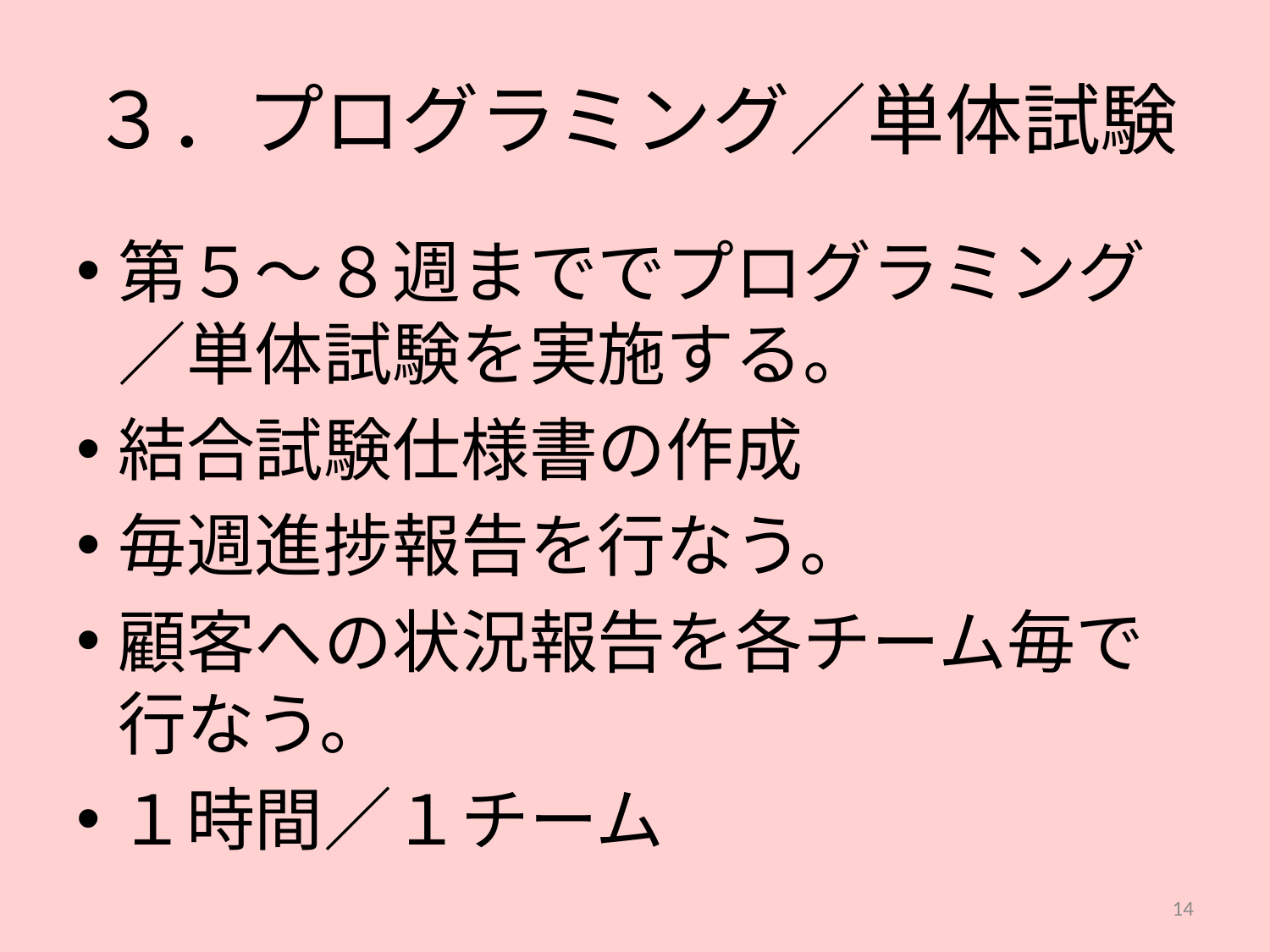

# ３．プログラミング／単体試験
第５～８週まででプログラミング／単体試験を実施する。
結合試験仕様書の作成
毎週進捗報告を行なう。
顧客への状況報告を各チーム毎で行なう。
１時間／１チーム
14